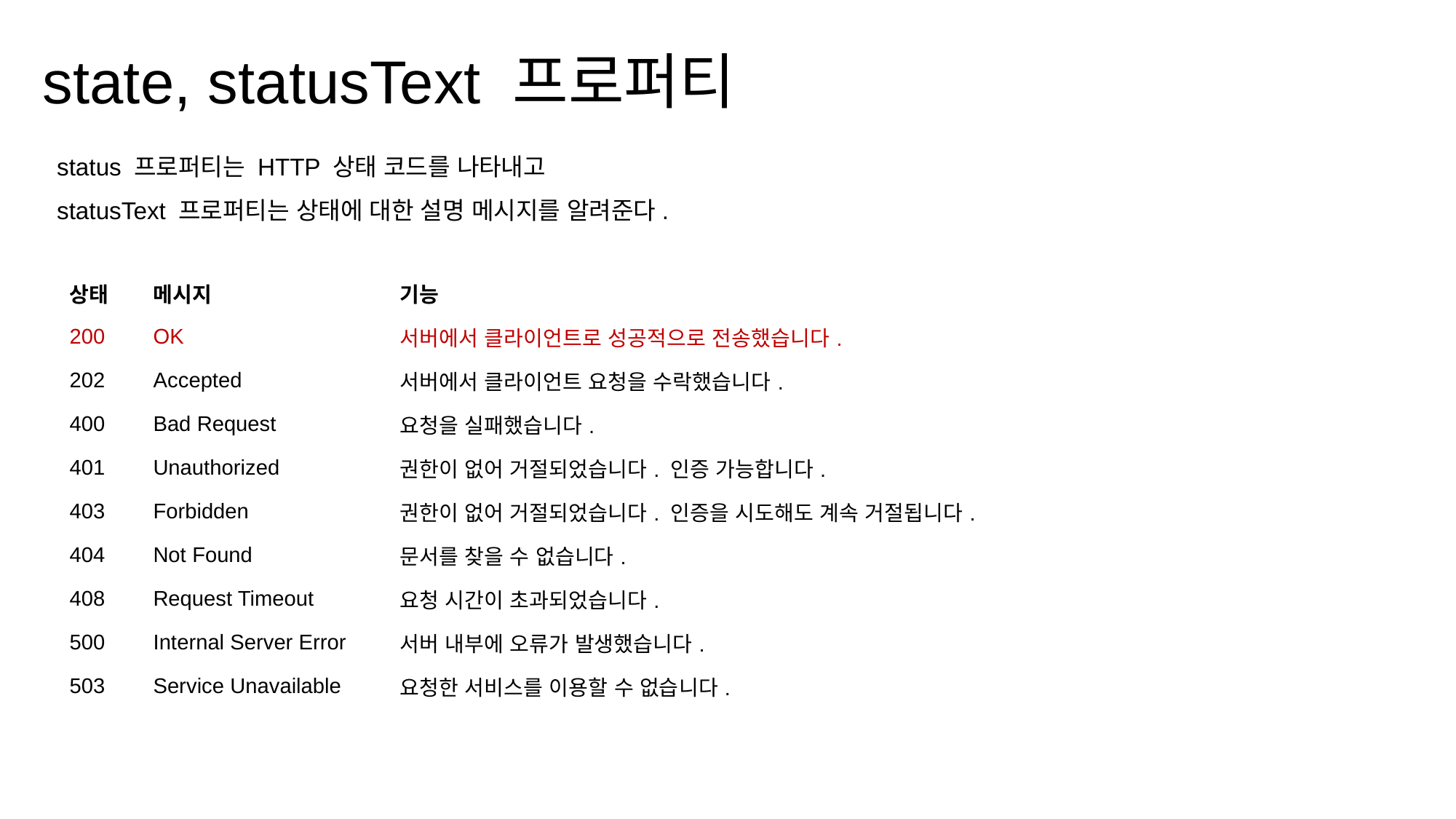

state, statusText 프로퍼티
status 프로퍼티는 HTTP 상태 코드를 나타내고
statusText 프로퍼티는 상태에 대한 설명 메시지를 알려준다.
| 상태 | 메시지 | 기능 |
| --- | --- | --- |
| 200 | OK | 서버에서 클라이언트로 성공적으로 전송했습니다. |
| 202 | Accepted | 서버에서 클라이언트 요청을 수락했습니다. |
| 400 | Bad Request | 요청을 실패했습니다. |
| 401 | Unauthorized | 권한이 없어 거절되었습니다. 인증 가능합니다. |
| 403 | Forbidden | 권한이 없어 거절되었습니다. 인증을 시도해도 계속 거절됩니다. |
| 404 | Not Found | 문서를 찾을 수 없습니다. |
| 408 | Request Timeout | 요청 시간이 초과되었습니다. |
| 500 | Internal Server Error | 서버 내부에 오류가 발생했습니다. |
| 503 | Service Unavailable | 요청한 서비스를 이용할 수 없습니다. |